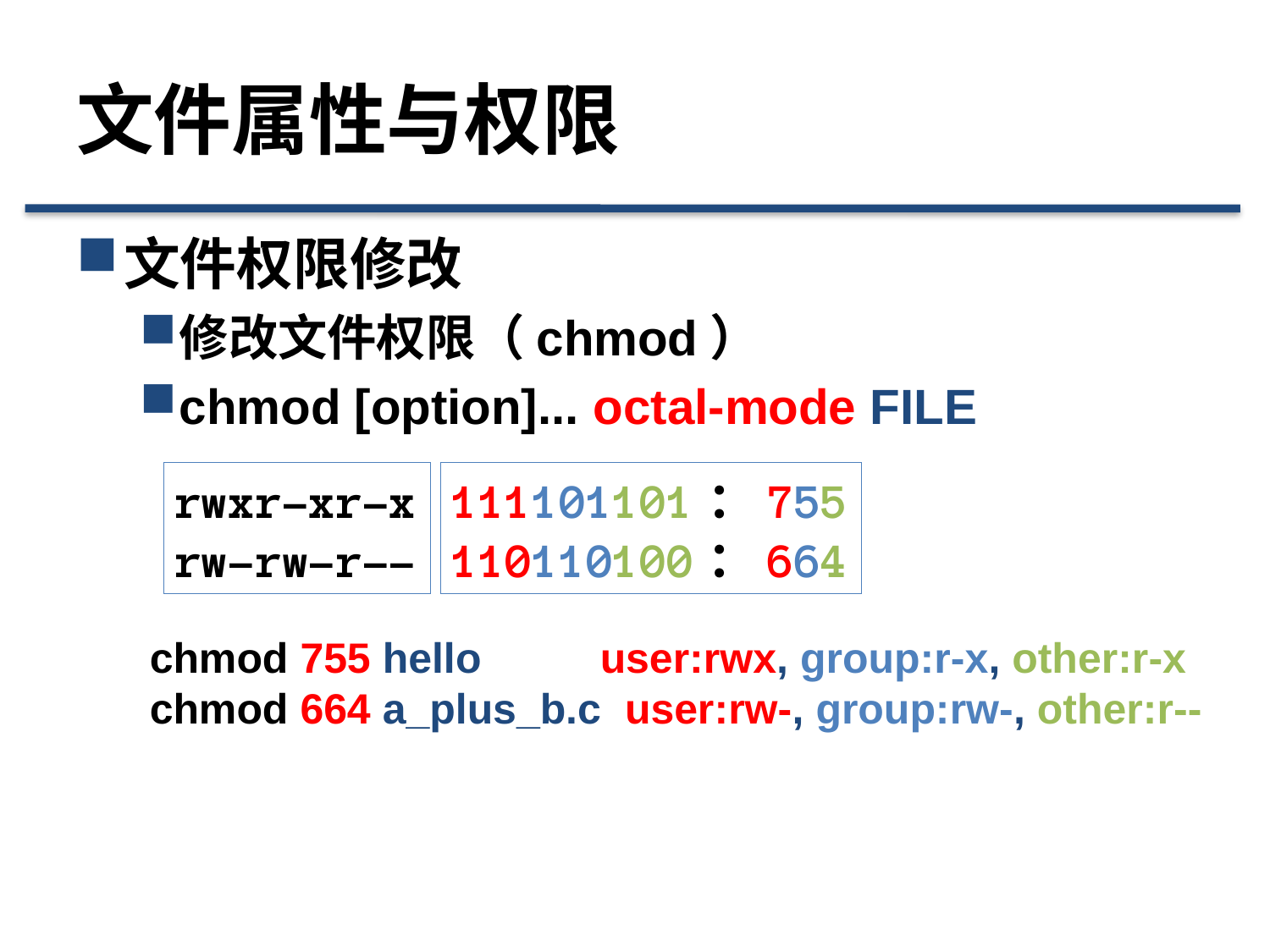

# 文件属性与权限
文件权限修改
修改文件权限（chmod）
chmod [option]... octal-mode FILE
rwxr-xr-x
rw-rw-r--
111101101：755
110110100：664
chmod 755 hello          user:rwx, group:r-x, other:r-x
chmod 664 a_plus_b.c  user:rw-, group:rw-, other:r--